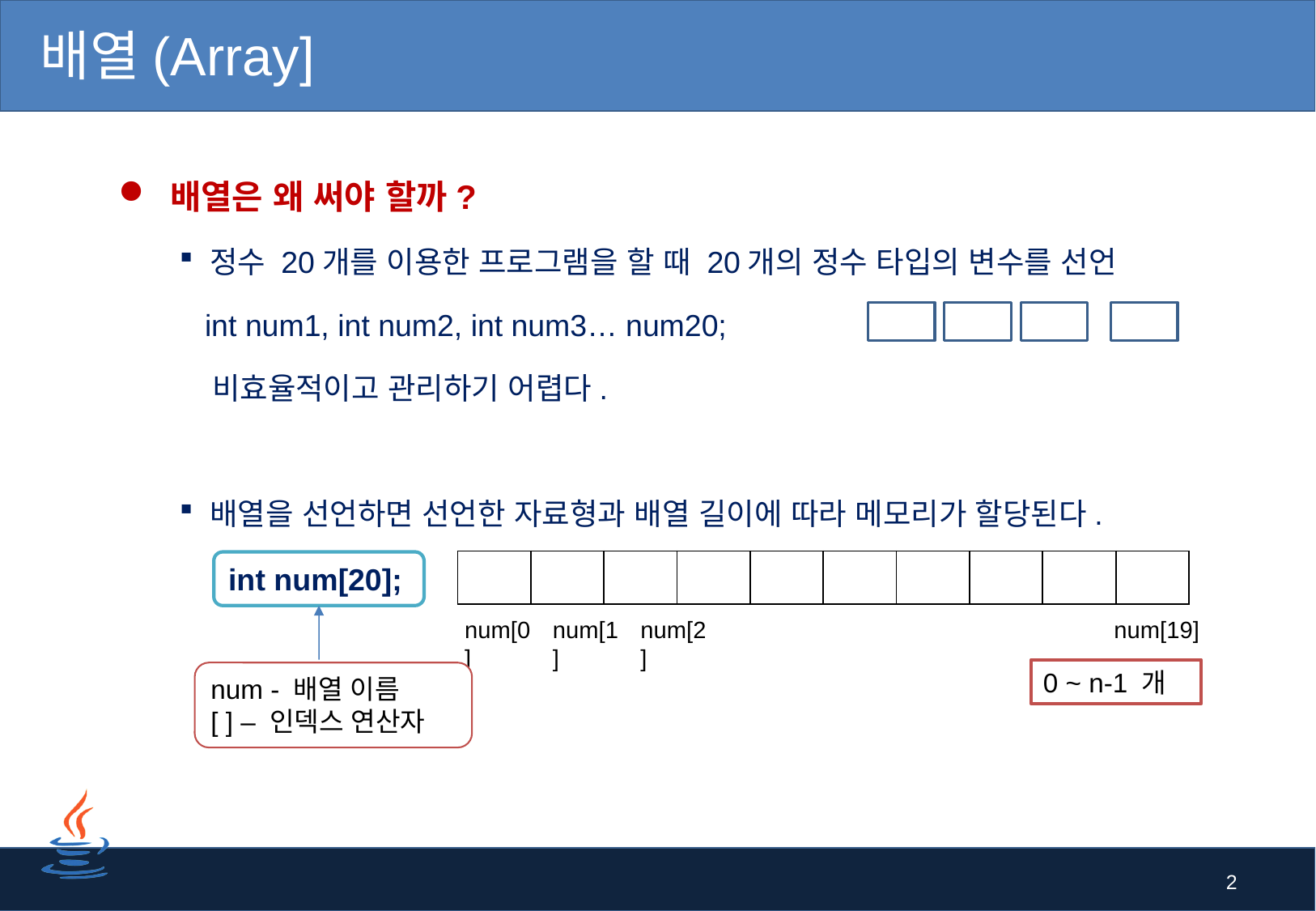

# 배열(Array]
 배열은 왜 써야 할까?
정수 20개를 이용한 프로그램을 할 때 20개의 정수 타입의 변수를 선언
   int num1, int num2, int num3… num20;
   비효율적이고 관리하기 어렵다.

배열을 선언하면 선언한 자료형과 배열 길이에 따라 메모리가 할당된다.

|  |  |  |  |  |  |  |  |  |  |
| --- | --- | --- | --- | --- | --- | --- | --- | --- | --- |
int num[20];
num[0]
num[1]
num[2]
num[19]
0 ~ n-1 개
num - 배열 이름
[ ] – 인덱스 연산자
2